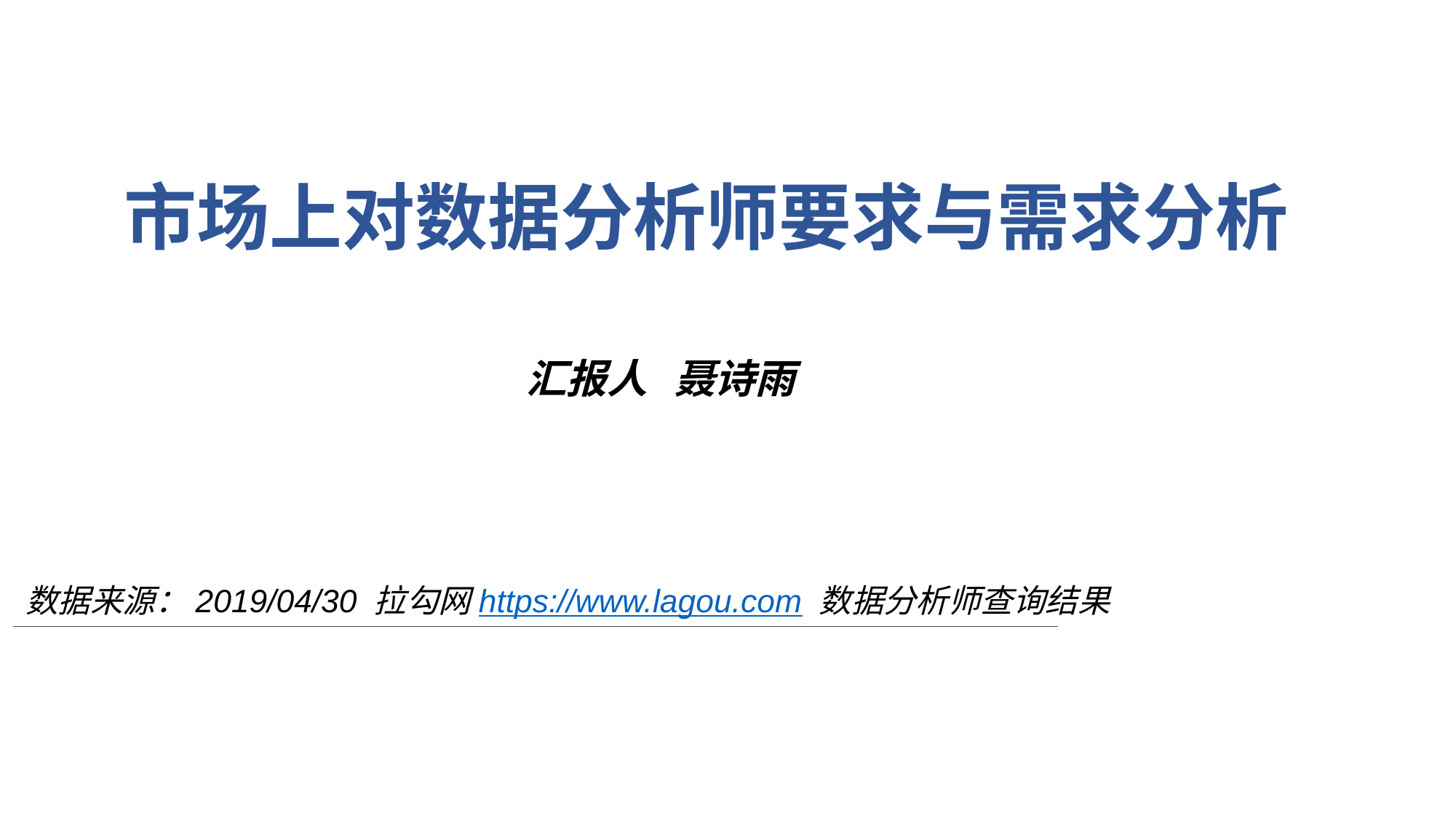

市场上对数据分析师要求与需求分析
汇报人   聂诗雨
数据来源：2019/04/30 拉勾网https://www.lagou.com 数据分析师查询结果